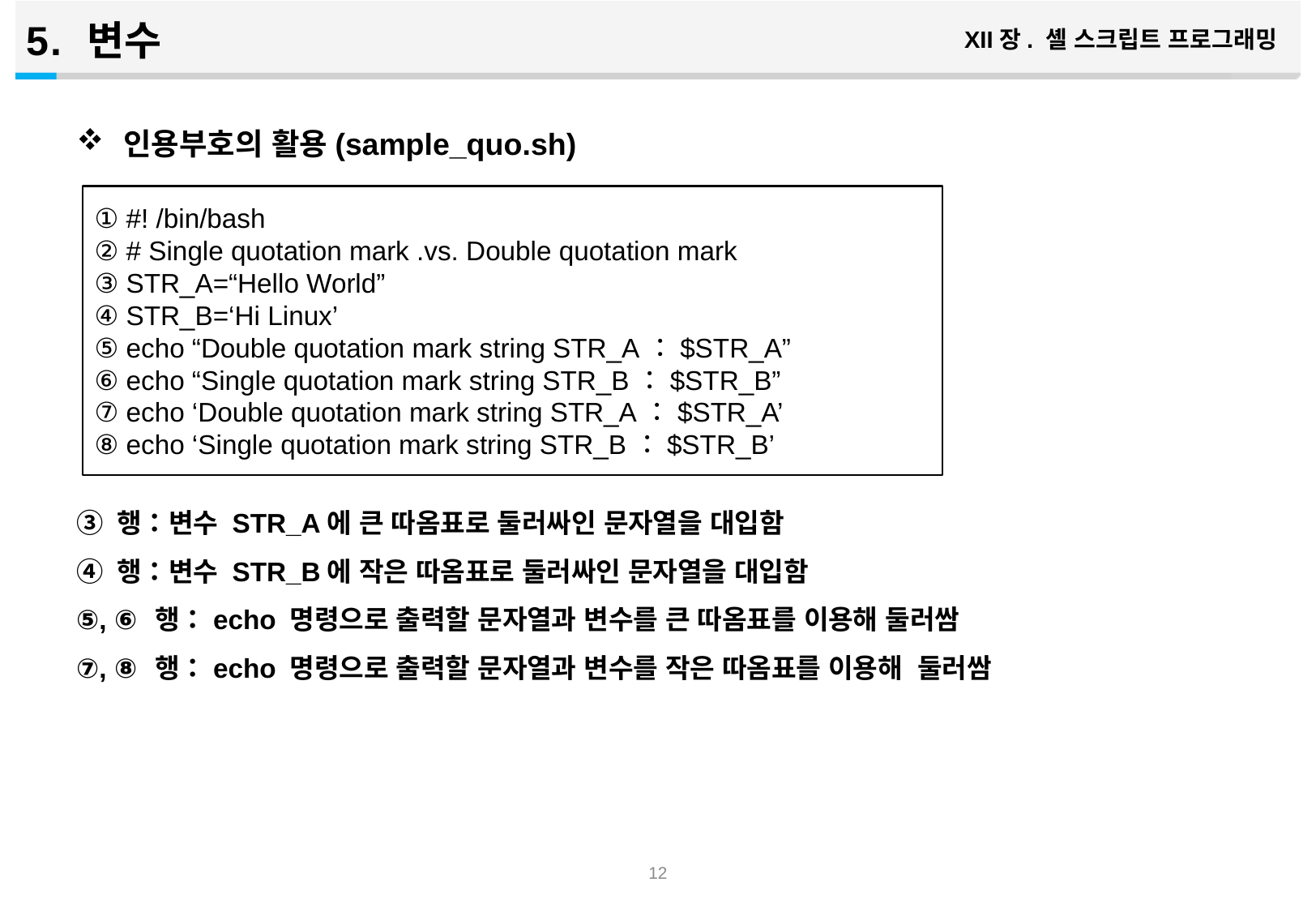

변수
XII장. 셸 스크립트 프로그래밍
인용부호의 활용(sample_quo.sh)

③ 행：변수 STR_A에 큰 따옴표로 둘러싸인 문자열을 대입함
④ 행：변수 STR_B에 작은 따옴표로 둘러싸인 문자열을 대입함
⑤, ⑥ 행：echo 명령으로 출력할 문자열과 변수를 큰 따옴표를 이용해 둘러쌈
⑦, ⑧ 행：echo 명령으로 출력할 문자열과 변수를 작은 따옴표를 이용해  둘러쌈

① #! /bin/bash
② # Single quotation mark .vs. Double quotation mark
③ STR_A=“Hello World”
④ STR_B=‘Hi Linux’
⑤ echo “Double quotation mark string STR_A：$STR_A”
⑥ echo “Single quotation mark string STR_B：$STR_B”
⑦ echo ‘Double quotation mark string STR_A：$STR_A’
⑧ echo ‘Single quotation mark string STR_B：$STR_B’
12